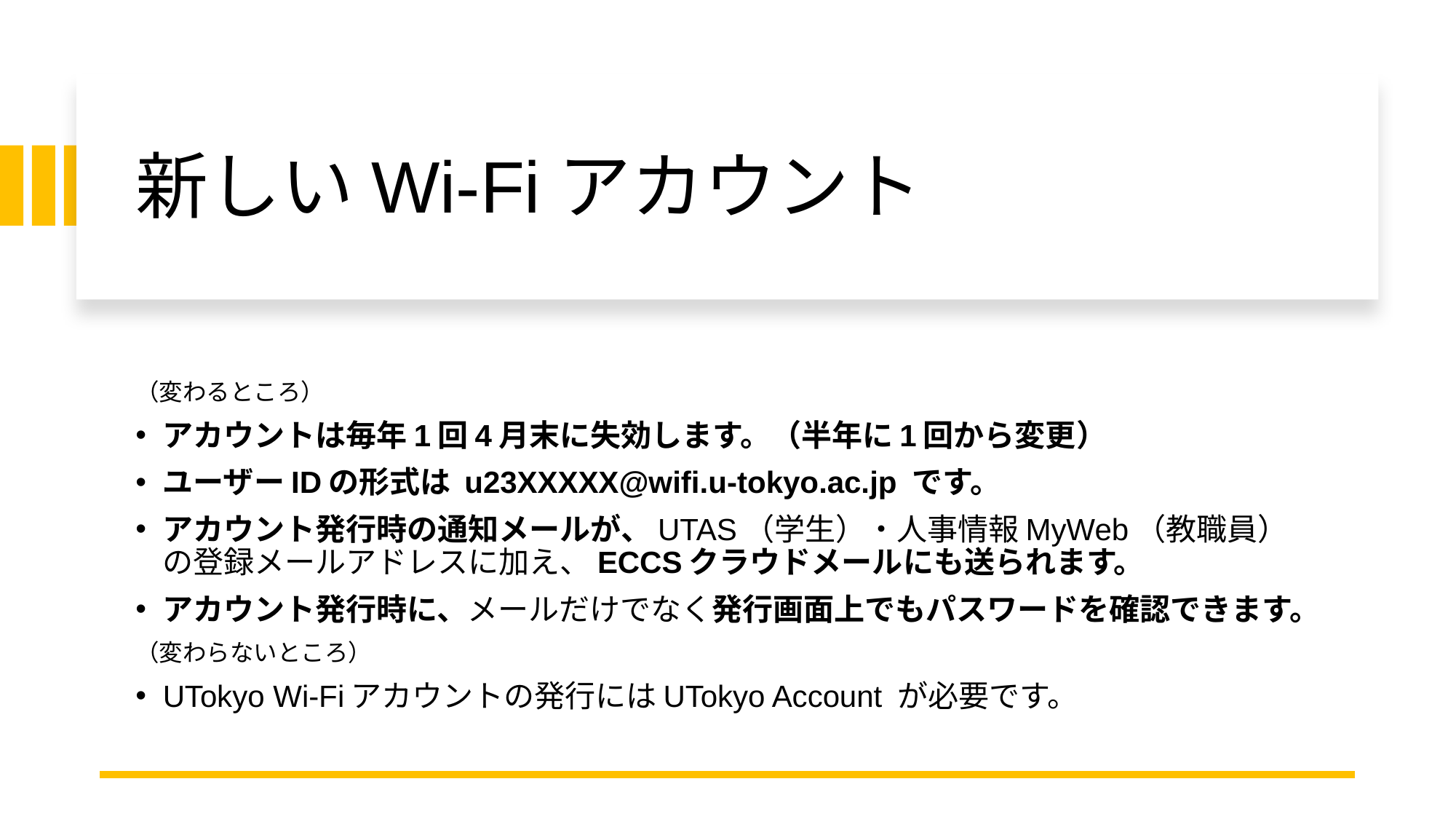

# 新しいWi-Fiアカウント

（変わるところ）
アカウントは毎年1回4月末に失効します。（半年に1回から変更）
ユーザーIDの形式は u23XXXXX@wifi.u-tokyo.ac.jp です。
アカウント発行時の通知メールが、UTAS（学生）・人事情報MyWeb（教職員）の登録メールアドレスに加え、ECCSクラウドメールにも送られます。
アカウント発行時に、メールだけでなく発行画面上でもパスワードを確認できます。
（変わらないところ）
UTokyo Wi-Fiアカウントの発行にはUTokyo Account が必要です。